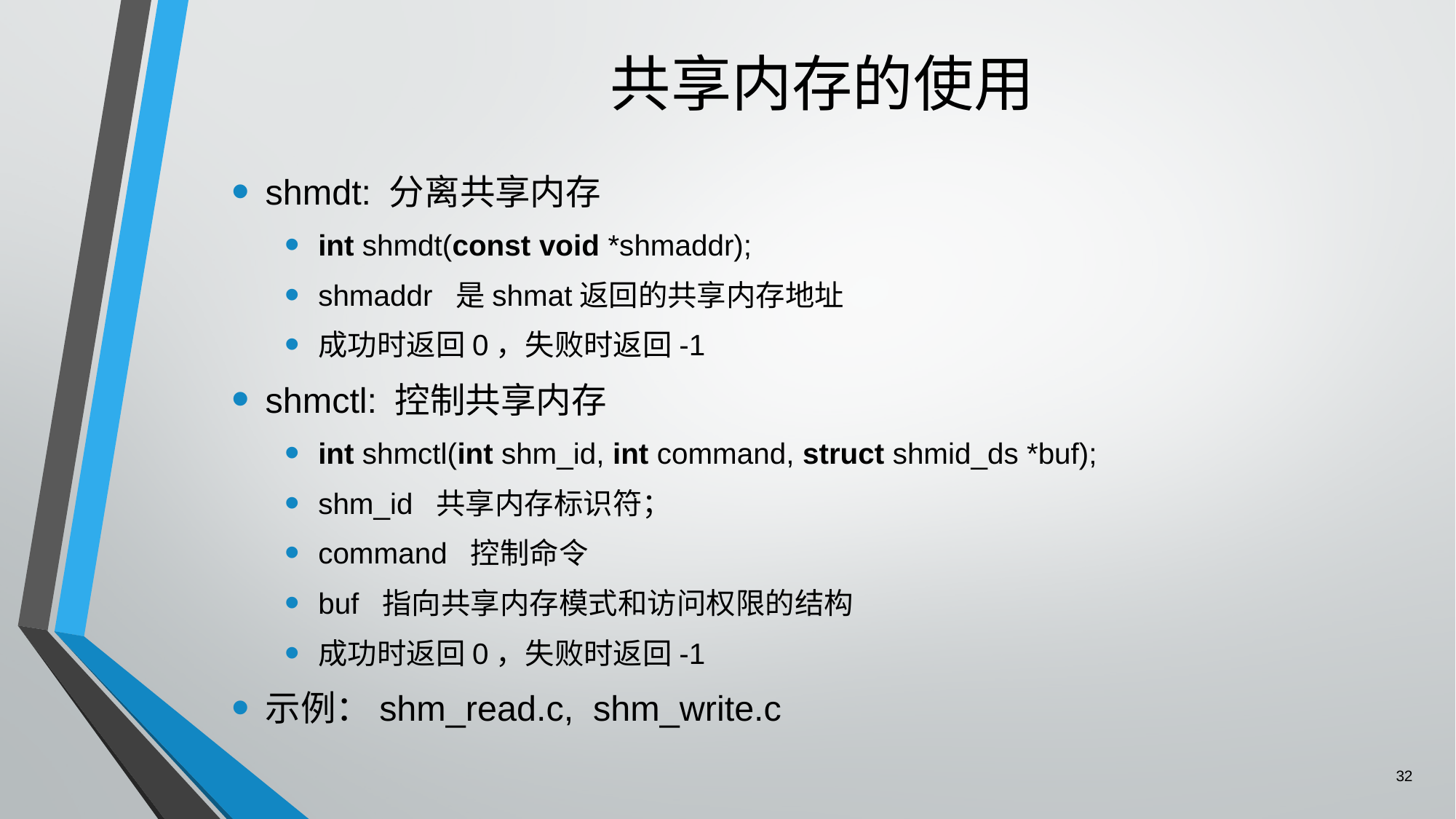

# 共享内存的使用
shmdt: 分离共享内存
int shmdt(const void *shmaddr);
shmaddr  是shmat返回的共享内存地址
成功时返回0，失败时返回-1
shmctl: 控制共享内存
int shmctl(int shm_id, int command, struct shmid_ds *buf);
shm_id  共享内存标识符；
command  控制命令
buf  指向共享内存模式和访问权限的结构
成功时返回0，失败时返回-1
示例：shm_read.c,  shm_write.c
32